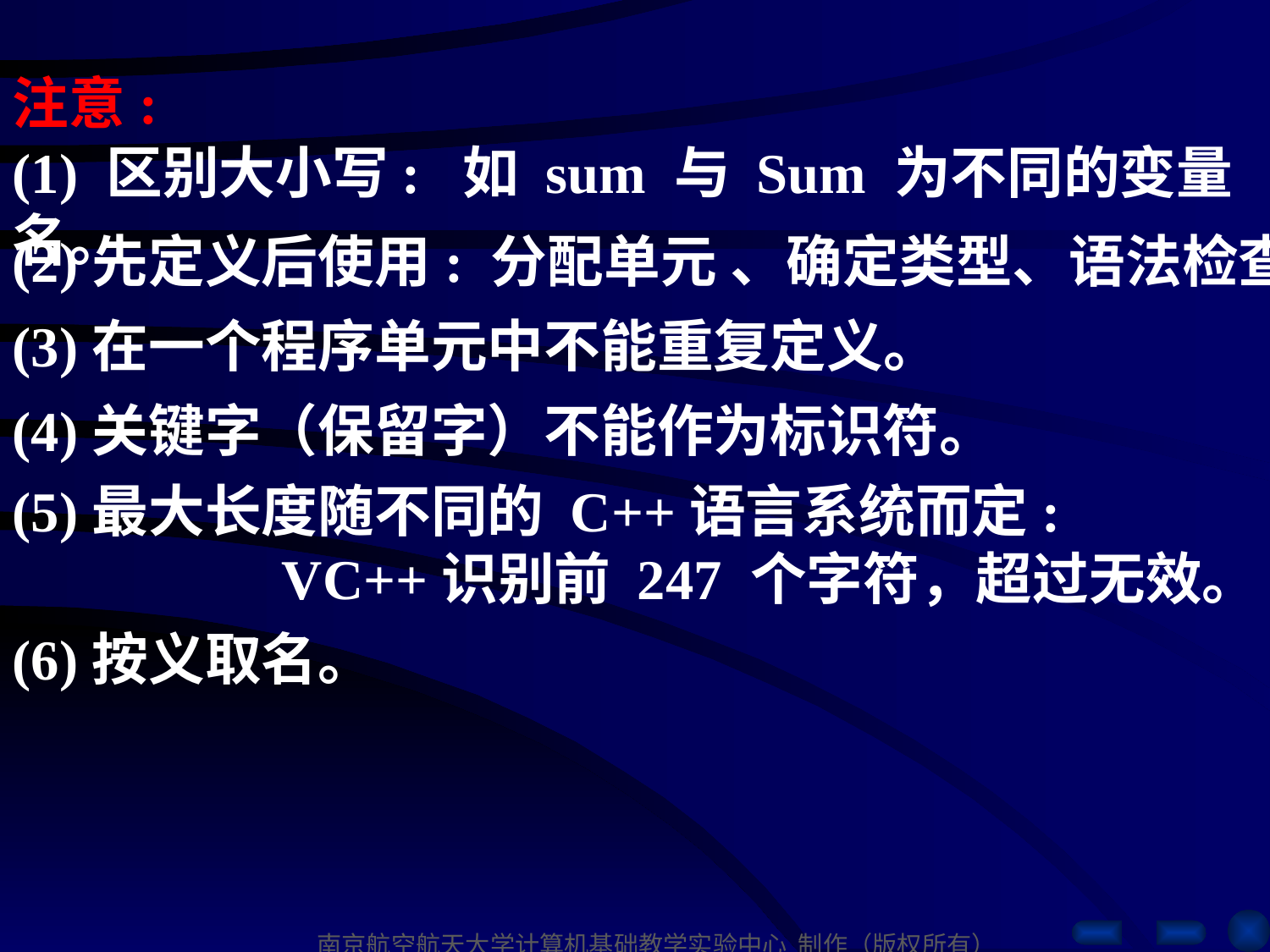

注意:
(1) 区别大小写:  如 sum 与 Sum 为不同的变量名。
(2)先定义后使用: 分配单元 、确定类型、语法检查
(3)在一个程序单元中不能重复定义。
(4)关键字（保留字）不能作为标识符。
(5)最大长度随不同的 C++语言系统而定:
                   VC++识别前 247 个字符，超过无效。
(6)按义取名。